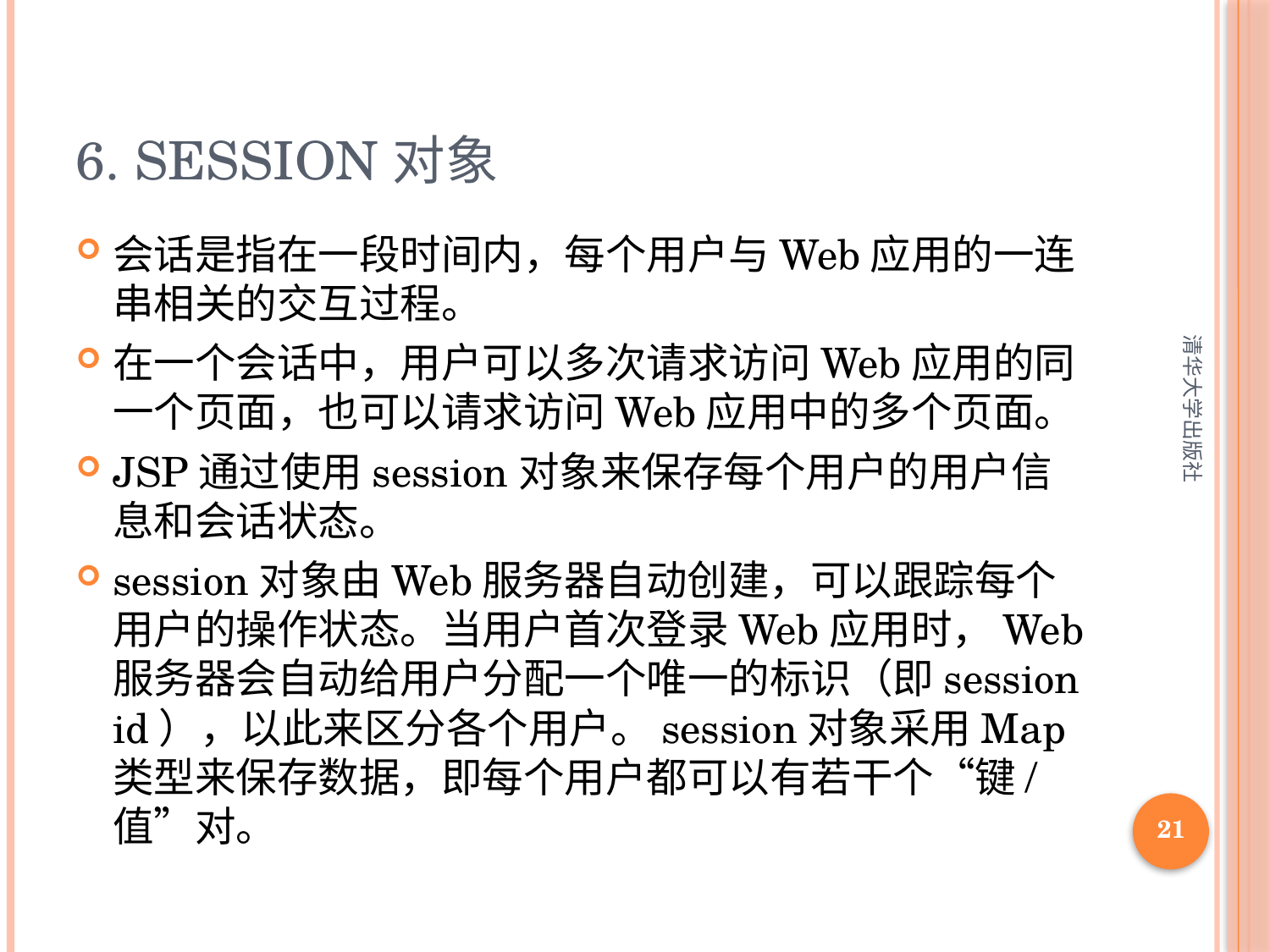

# 6. session对象
会话是指在一段时间内，每个用户与Web应用的一连串相关的交互过程。
在一个会话中，用户可以多次请求访问Web应用的同一个页面，也可以请求访问Web应用中的多个页面。
JSP通过使用session对象来保存每个用户的用户信息和会话状态。
session对象由Web服务器自动创建，可以跟踪每个用户的操作状态。当用户首次登录Web应用时，Web服务器会自动给用户分配一个唯一的标识（即session id），以此来区分各个用户。session对象采用Map类型来保存数据，即每个用户都可以有若干个“键/值”对。
清华大学出版社
21